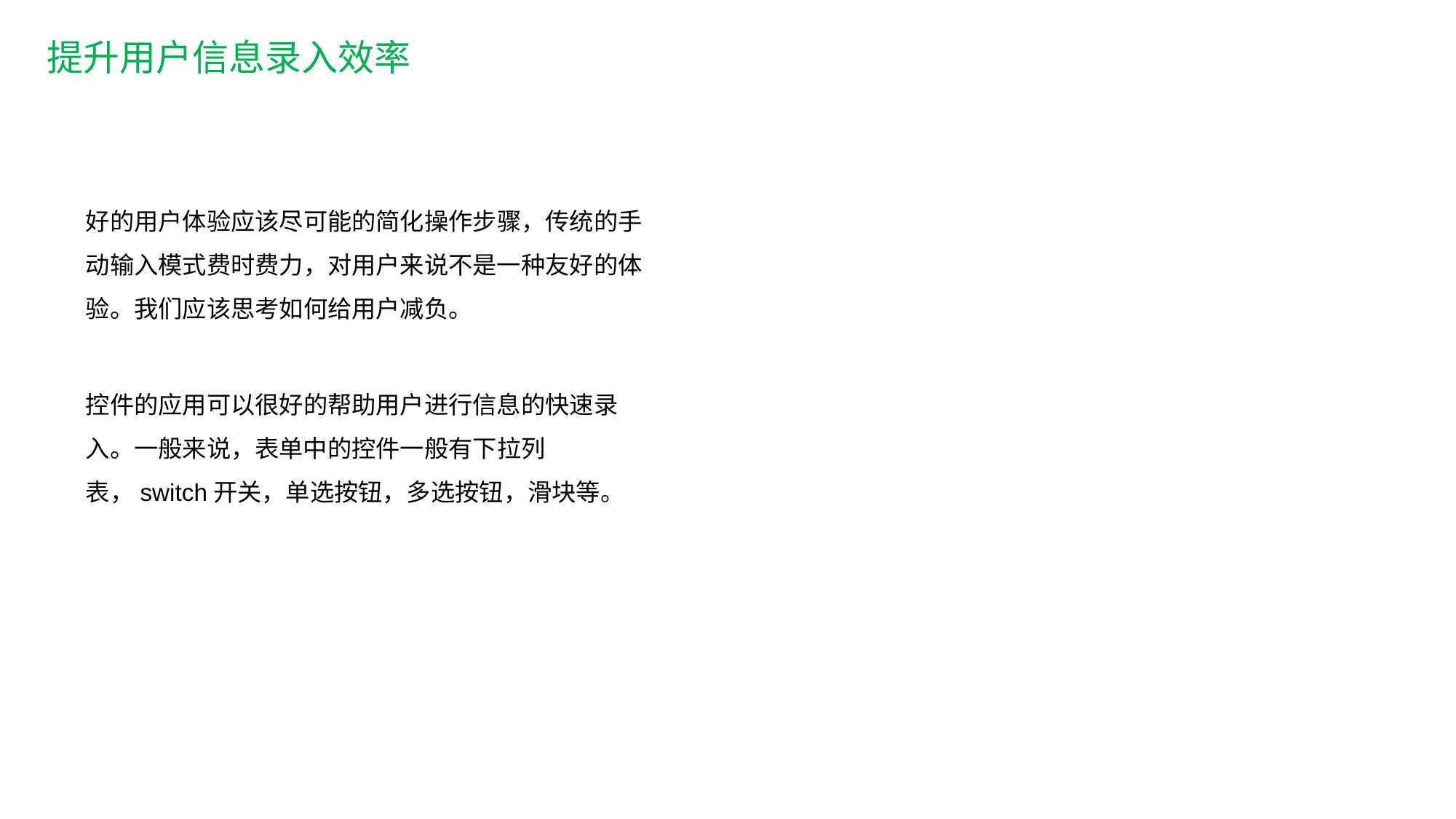

提升用户信息录入效率
# 好的用户体验应该尽可能的简化操作步骤，传统的手动输入模式费时费力，对用户来说不是一种友好的体验。我们应该思考如何给用户减负。

控件的应用可以很好的帮助用户进行信息的快速录入。一般来说，表单中的控件一般有下拉列表，switch开关，单选按钮，多选按钮，滑块等。